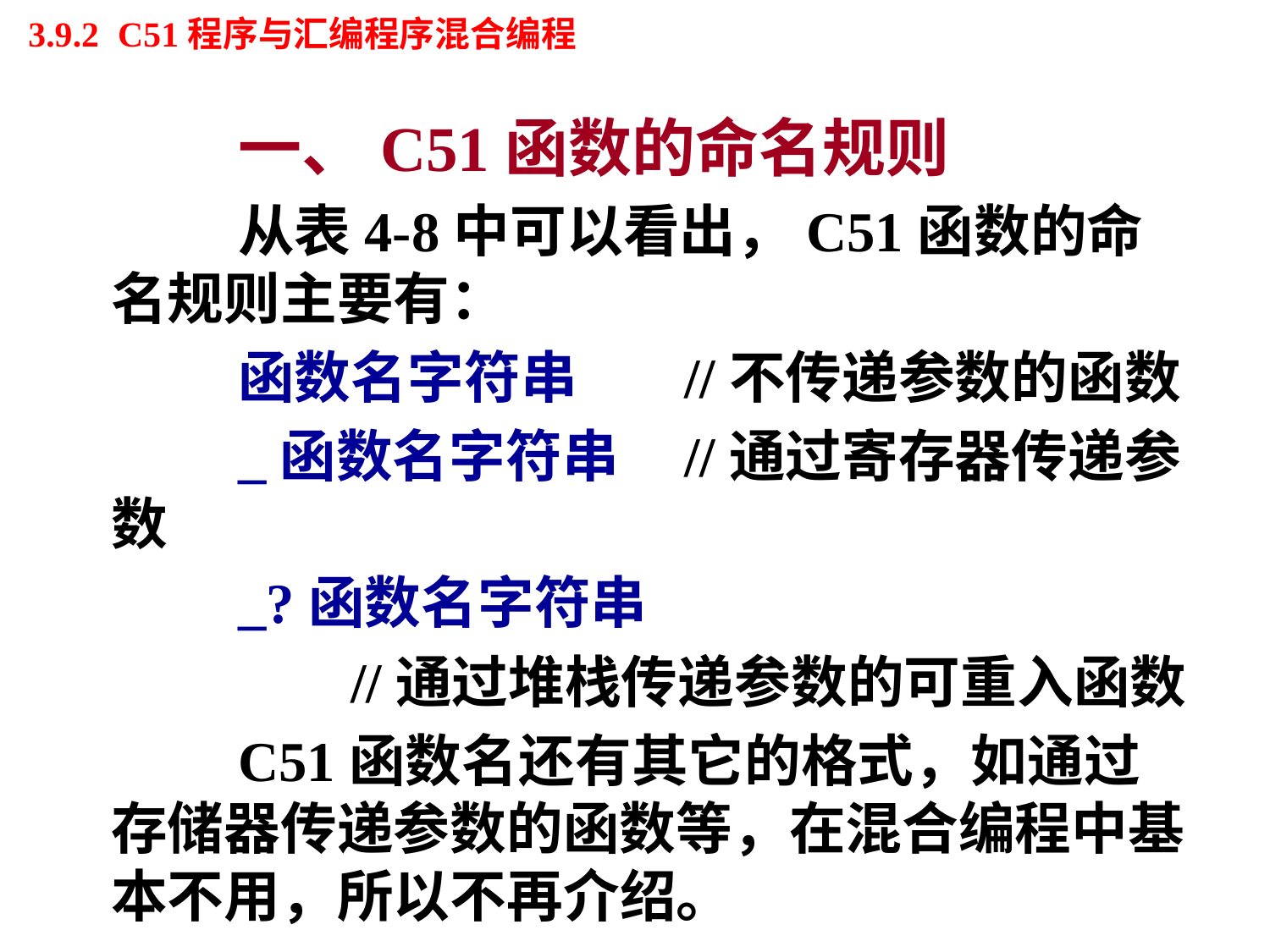

# 3.9.2  C51程序与汇编程序混合编程
		一、C51函数的命名规则
		从表4-8中可以看出，C51函数的命名规则主要有：
		函数名字符串	    //不传递参数的函数
		_函数名字符串	    //通过寄存器传递参数
		_?函数名字符串
//通过堆栈传递参数的可重入函数
    	C51函数名还有其它的格式，如通过存储器传递参数的函数等，在混合编程中基本不用，所以不再介绍。